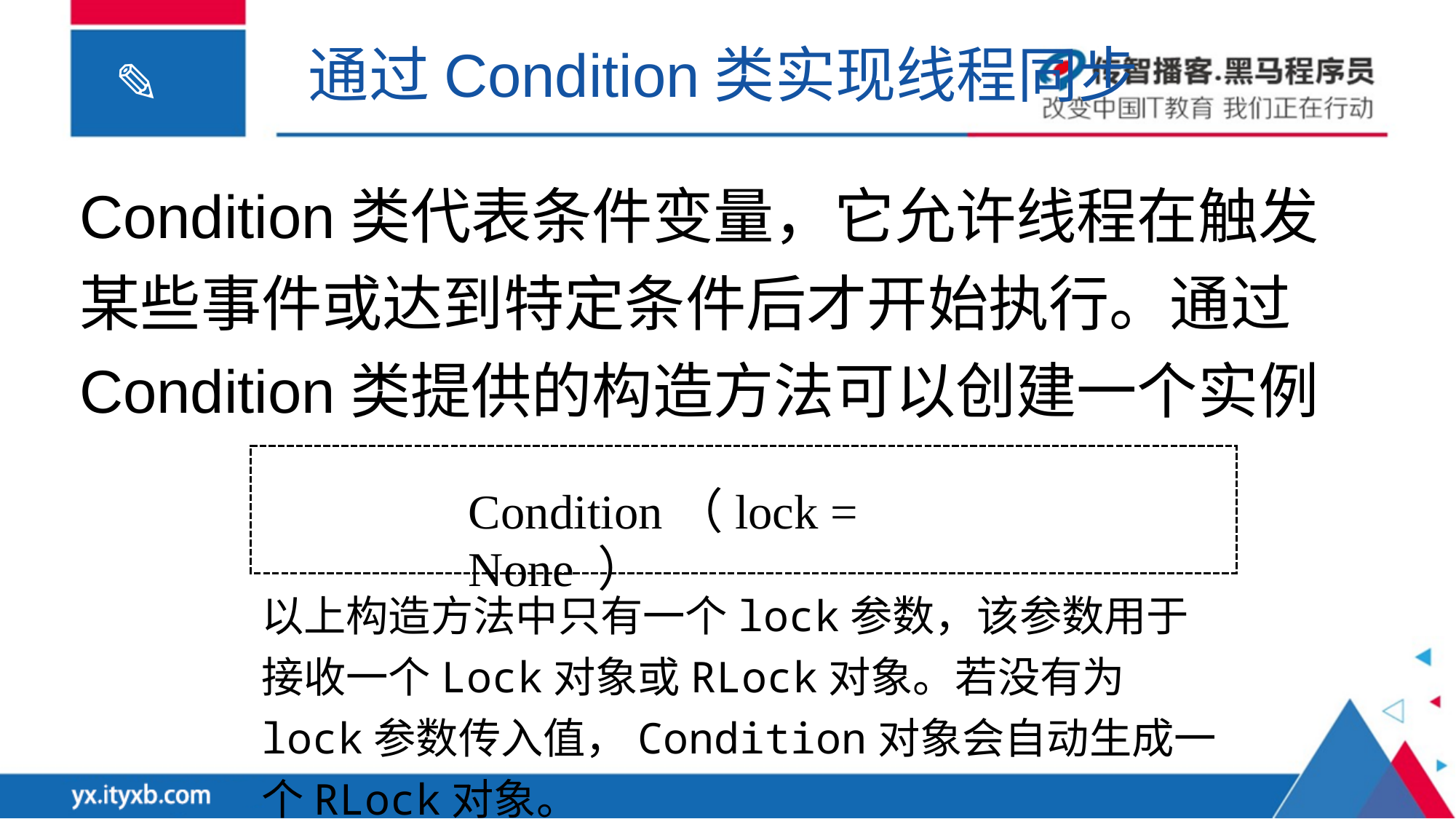

通过Condition类实现线程同步
Condition类代表条件变量，它允许线程在触发某些事件或达到特定条件后才开始执行。通过Condition类提供的构造方法可以创建一个实例

Condition（lock = None ）
以上构造方法中只有一个lock参数，该参数用于接收一个Lock对象或RLock对象。若没有为lock参数传入值，Condition对象会自动生成一个RLock对象。